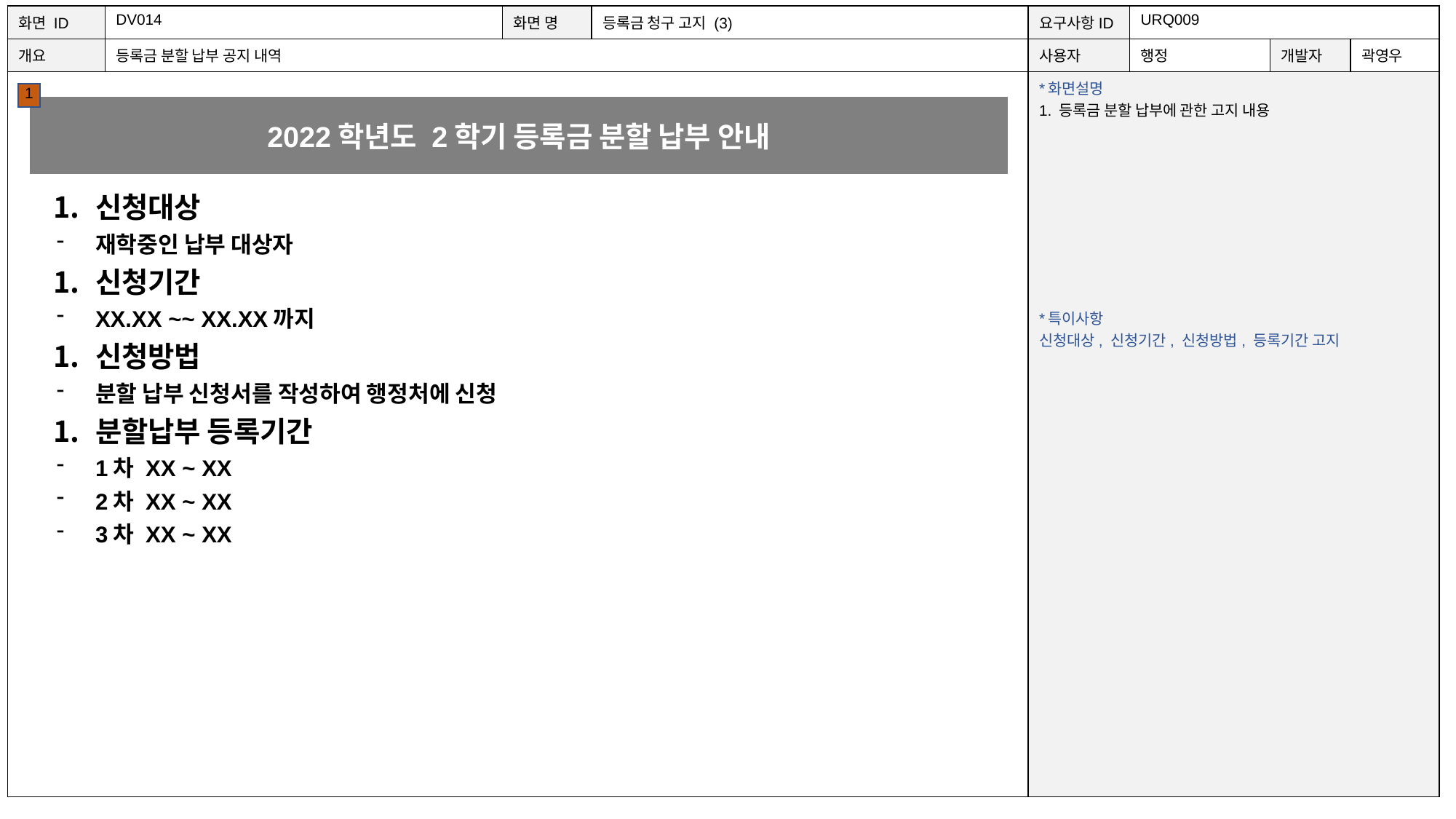

| 화면 ID | DV014 | 화면 명 | 등록금 청구 고지 (3) | 요구사항ID | URQ009 |  |  |
| --- | --- | --- | --- | --- | --- | --- | --- |
| 개요 | 등록금 분할 납부 공지 내역 |  |  | 사용자 | 행정 | 개발자 | 곽영우 |
|  |  |  |  | \*화면설명 1. 등록금 분할 납부에 관한 고지 내용 \*특이사항 신청대상, 신청기간, 신청방법, 등록기간 고지 |  |  |  |
1
| 2022학년도 2학기 등록금 분할 납부 안내 |  |  |  |  |
| --- | --- | --- | --- | --- |
| 신청대상 재학중인 납부 대상자 신청기간 XX.XX ~~ XX.XX까지 신청방법 분할 납부 신청서를 작성하여 행정처에 신청 분할납부 등록기간 1차 XX ~ XX 2차 XX ~ XX 3차 XX ~ XX |  |  |  |  |
|  |  |  |  |  |
|  |  |  |  |  |
|  |  |  |  |  |
|  |  |  |  |  |